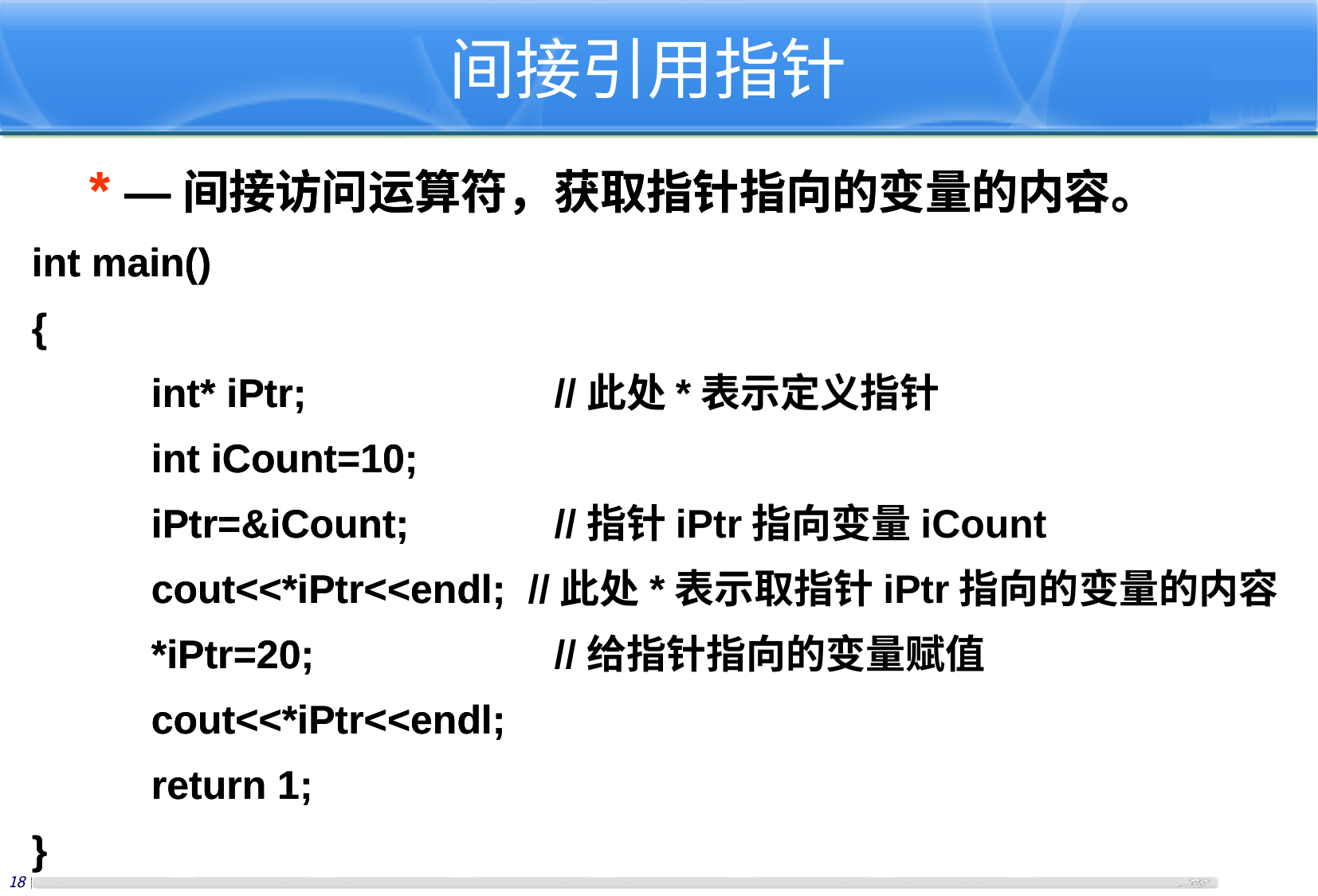

间接引用指针
* —间接访问运算符，获取指针指向的变量的内容。
int main()
{
	int* iPtr;		    //此处*表示定义指针
	int iCount=10;
	iPtr=&iCount;	    //指针iPtr指向变量iCount
	cout<<*iPtr<<endl;  //此处*表示取指针iPtr指向的变量的内容
	*iPtr=20;		    //给指针指向的变量赋值
	cout<<*iPtr<<endl;
	return 1;
}
* —间接访问运算符，获取指针指向的变量的内容。
int main()
{
	int* iPtr;		    //此处*表示定义指针
	int iCount=10;
	iPtr=&iCount;	    //指针iPtr指向变量iCount
	cout<<*iPtr<<endl;  //此处*表示取指针iPtr指向的变量的内容
	*iPtr=20;		    //给指针指向的变量赋值
	cout<<*iPtr<<endl;
	return 1;
}